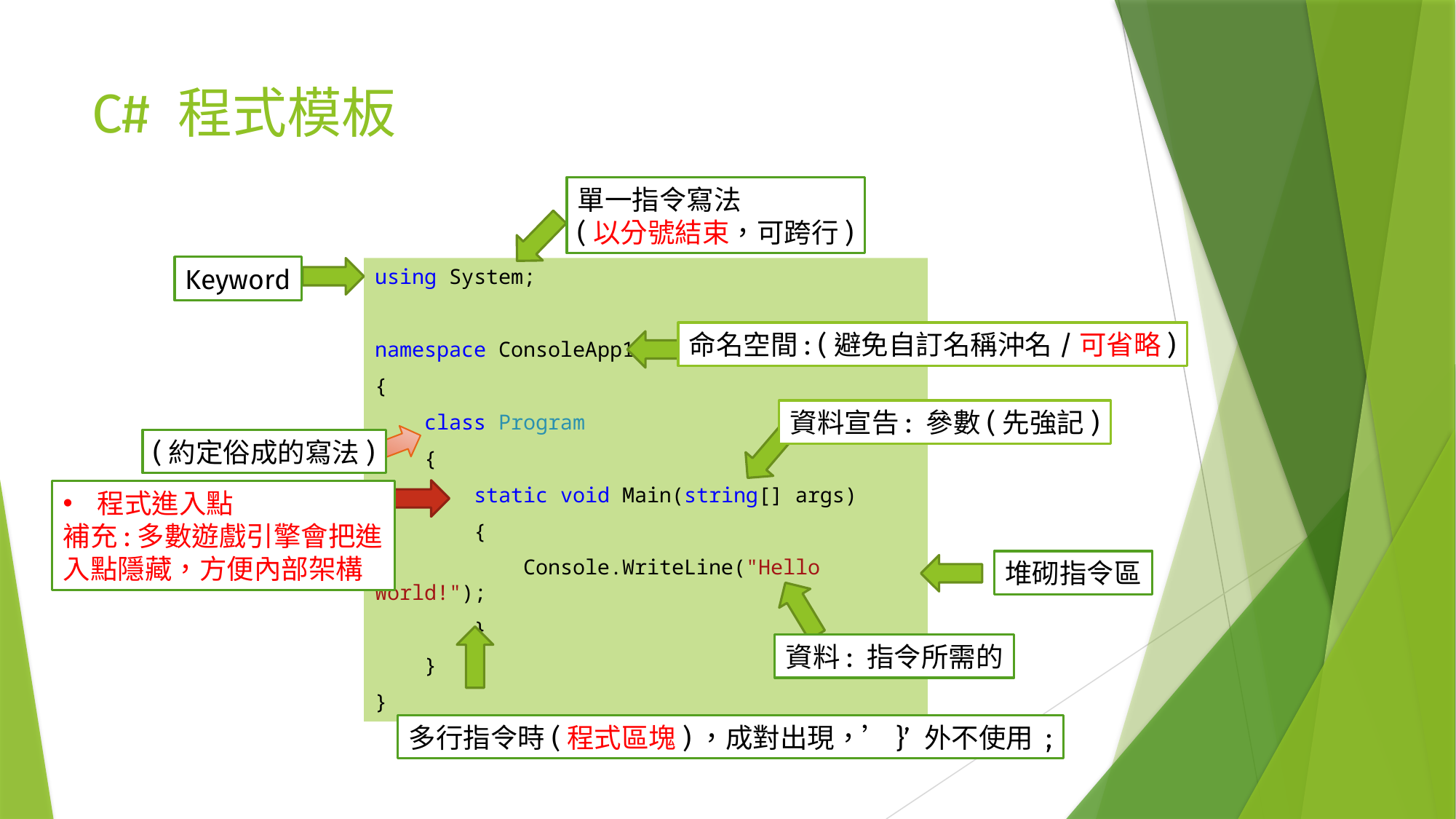

# C# 程式模板
單一指令寫法
(以分號結束，可跨行)

Keyword

using System;

namespace ConsoleApp1
{
    class Program
    {
        static void Main(string[] args)
        {
            Console.WriteLine("Hello World!");
        }
    }
}
命名空間: (避免自訂名稱沖名/可省略)

資料宣告: 參數(先強記)

(約定俗成的寫法)

程式進入點
補充:多數遊戲引擎會把進入點隱藏，方便內部架構
堆砌指令區

資料: 指令所需的

多行指令時(程式區塊)，成對出現，’}’ 外不使用 ;